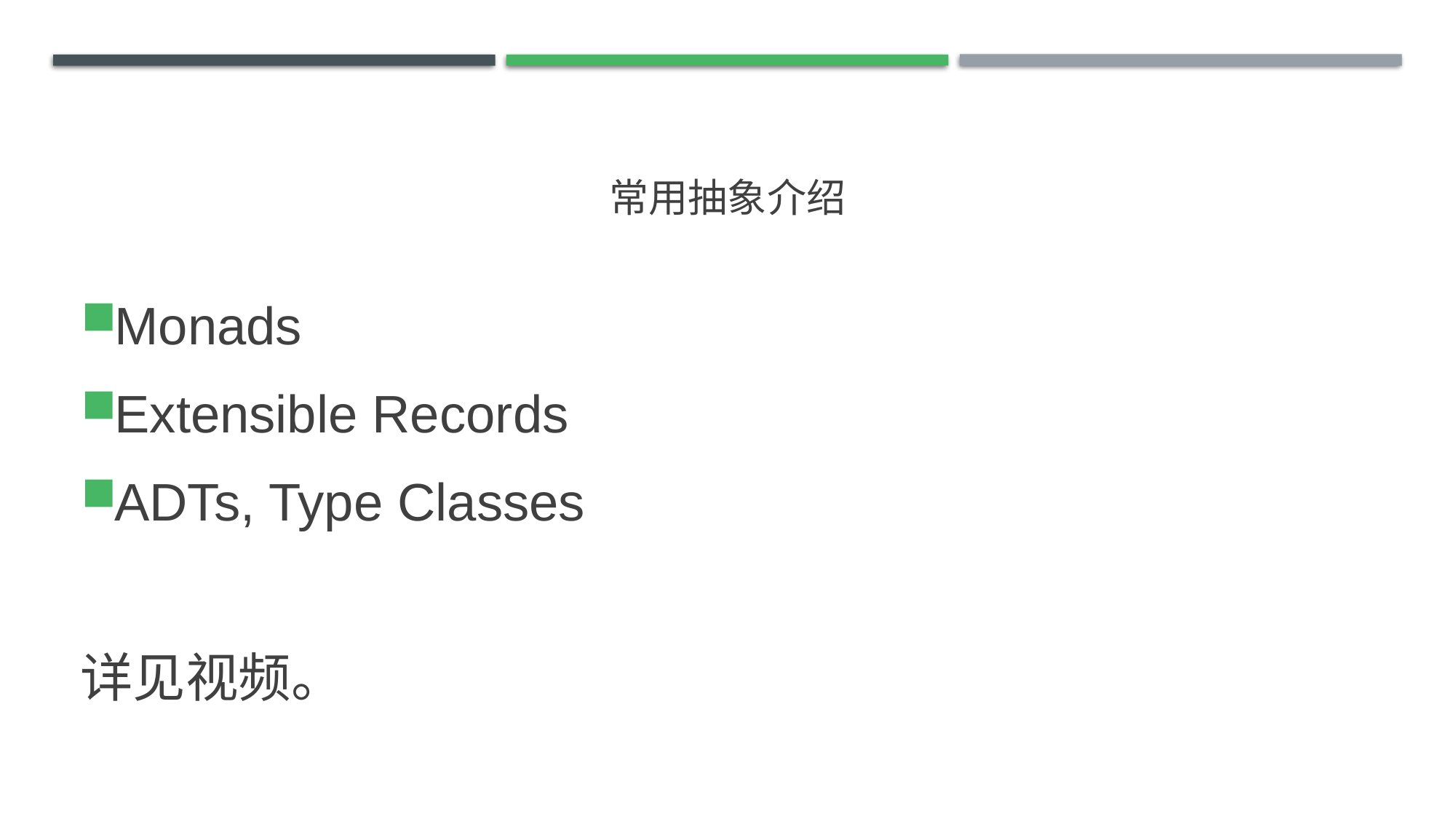

# 常用抽象介绍
Monads
Extensible Records
ADTs, Type Classes

详见视频。